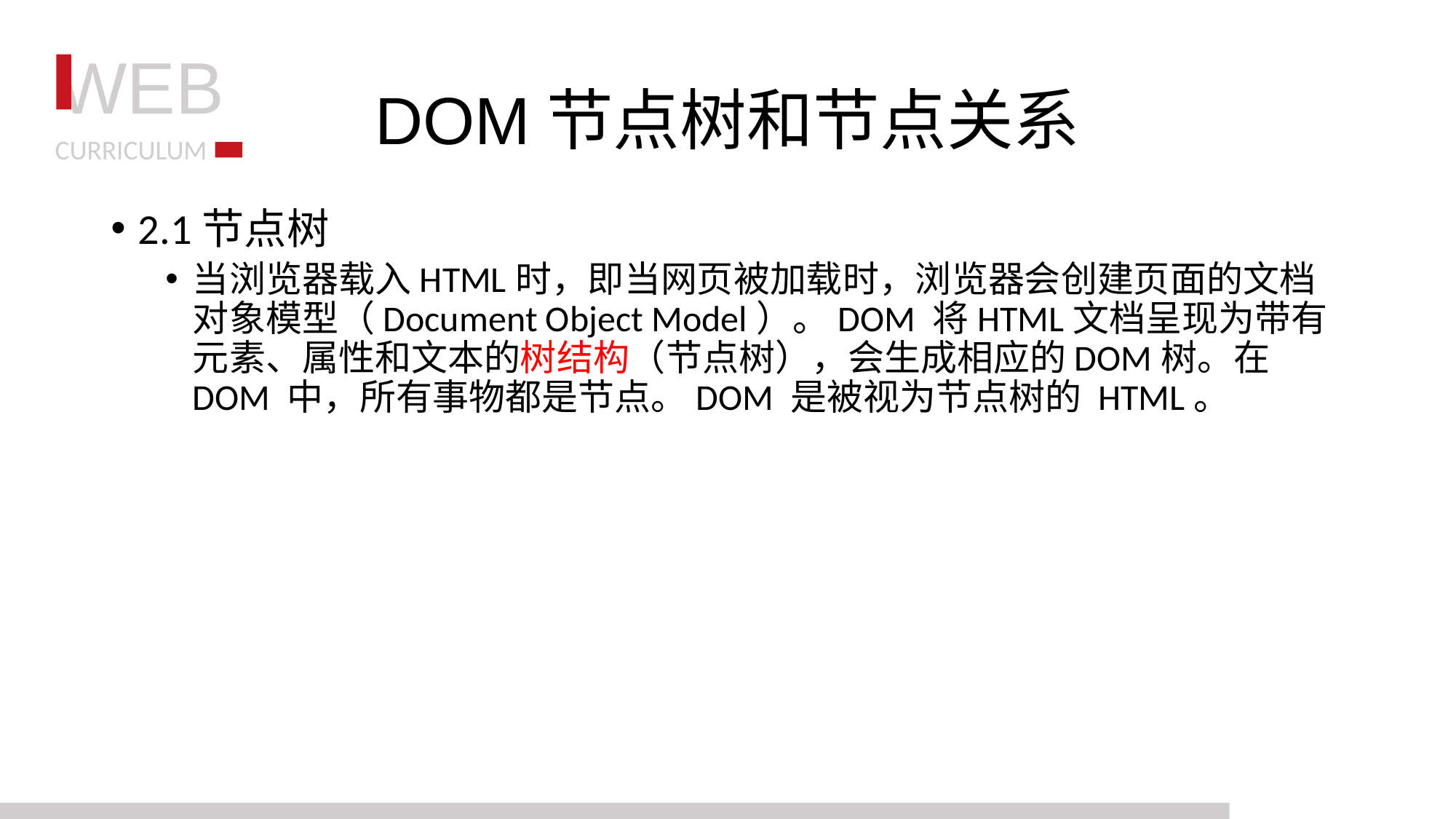

# DOM节点树和节点关系
2.1节点树
当浏览器载入HTML时，即当网页被加载时，浏览器会创建页面的文档对象模型（Document Object Model）。DOM 将HTML文档呈现为带有元素、属性和文本的树结构（节点树），会生成相应的DOM树。在DOM 中，所有事物都是节点。DOM 是被视为节点树的 HTML。